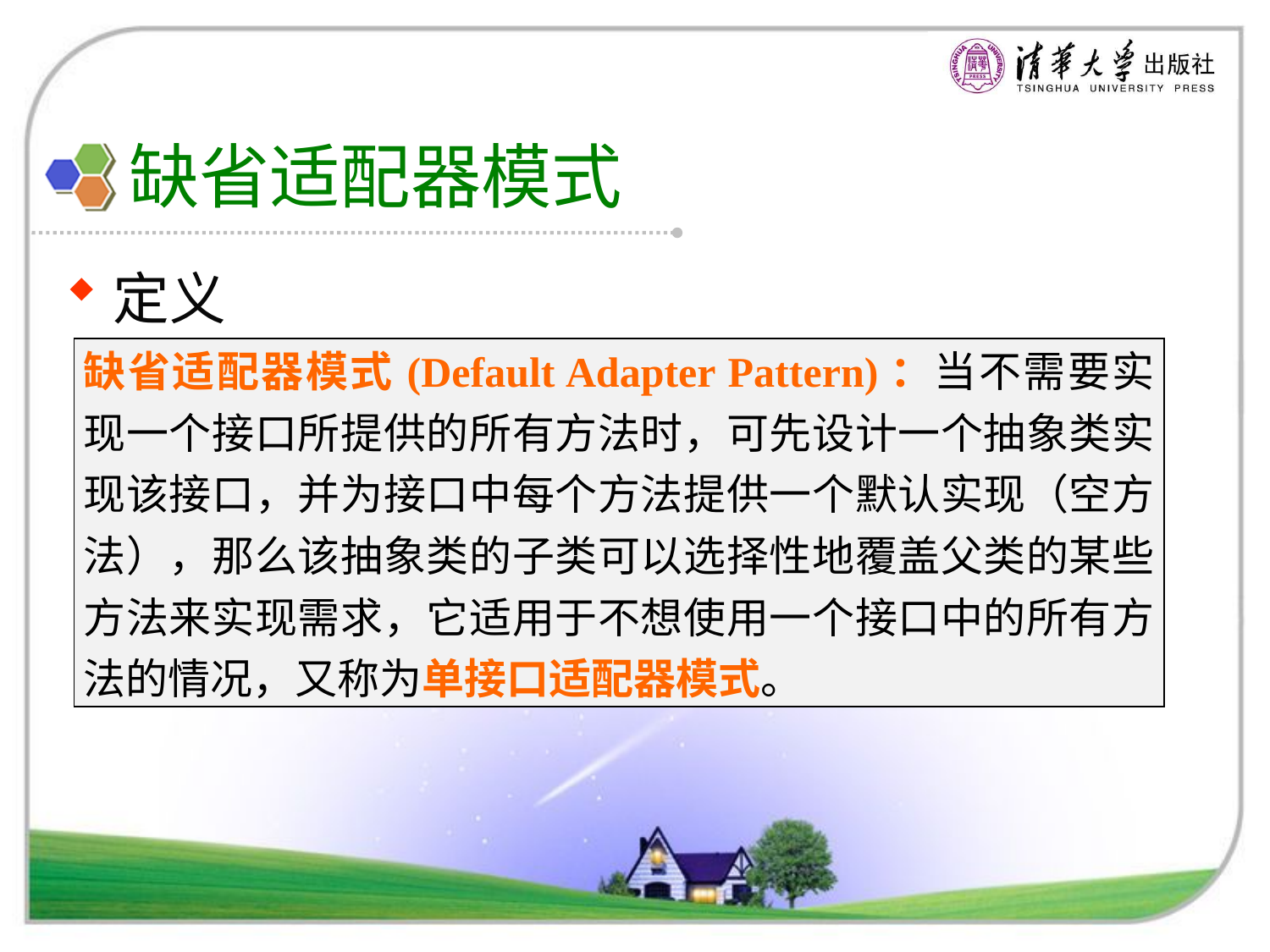

# 缺省适配器模式
定义

| 缺省适配器模式(Default Adapter Pattern)：当不需要实现一个接口所提供的所有方法时，可先设计一个抽象类实现该接口，并为接口中每个方法提供一个默认实现（空方法），那么该抽象类的子类可以选择性地覆盖父类的某些方法来实现需求，它适用于不想使用一个接口中的所有方法的情况，又称为单接口适配器模式。 |
| --- |